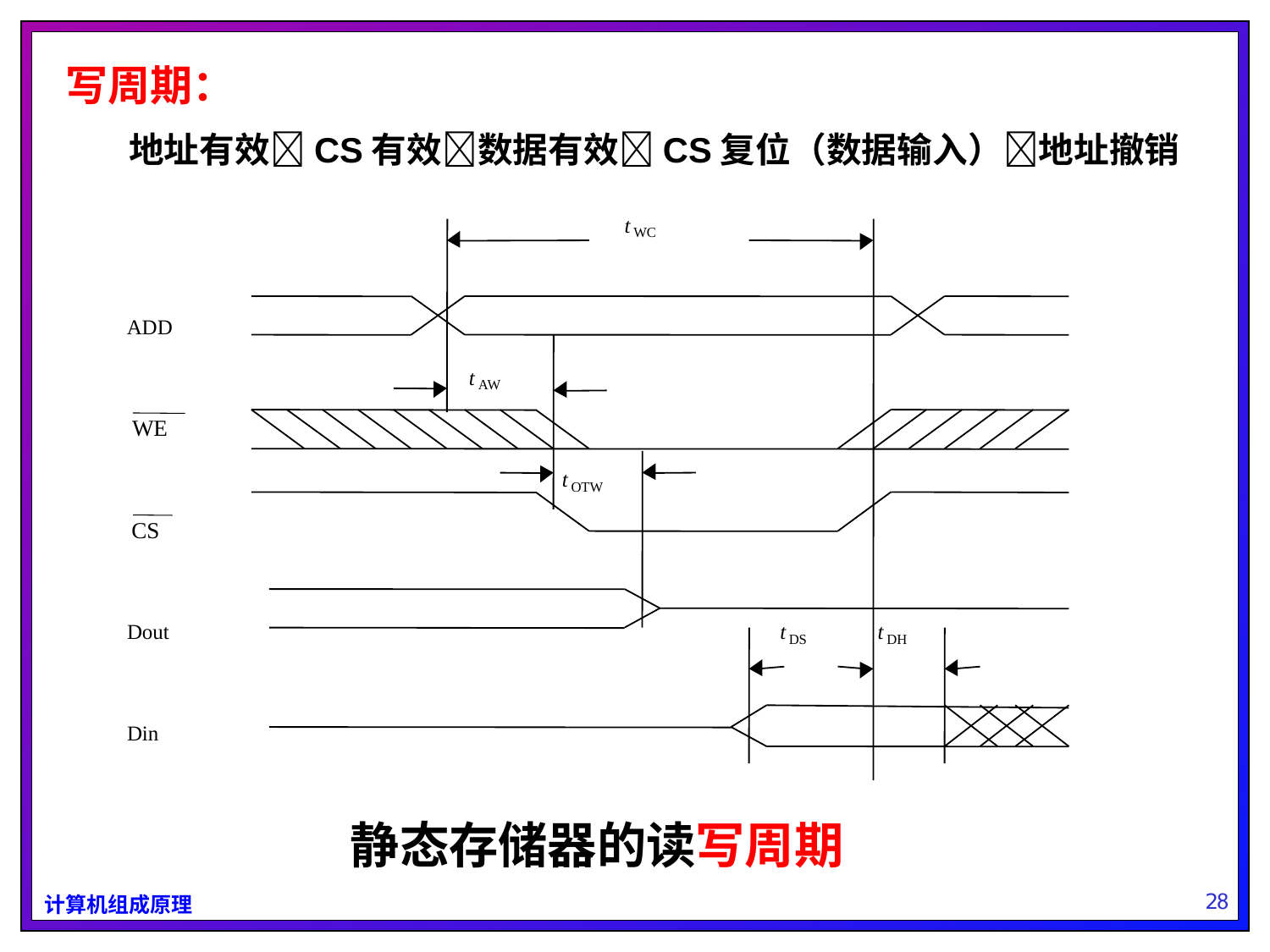

写周期：
地址有效→CS有效→数据有效→CS复位（数据输入）→地址撤销

t

WC

ADD

t
AW

WE

t
OTW

CS

Dout

t

t

DS
DH

Din

静态存储器的读写周期